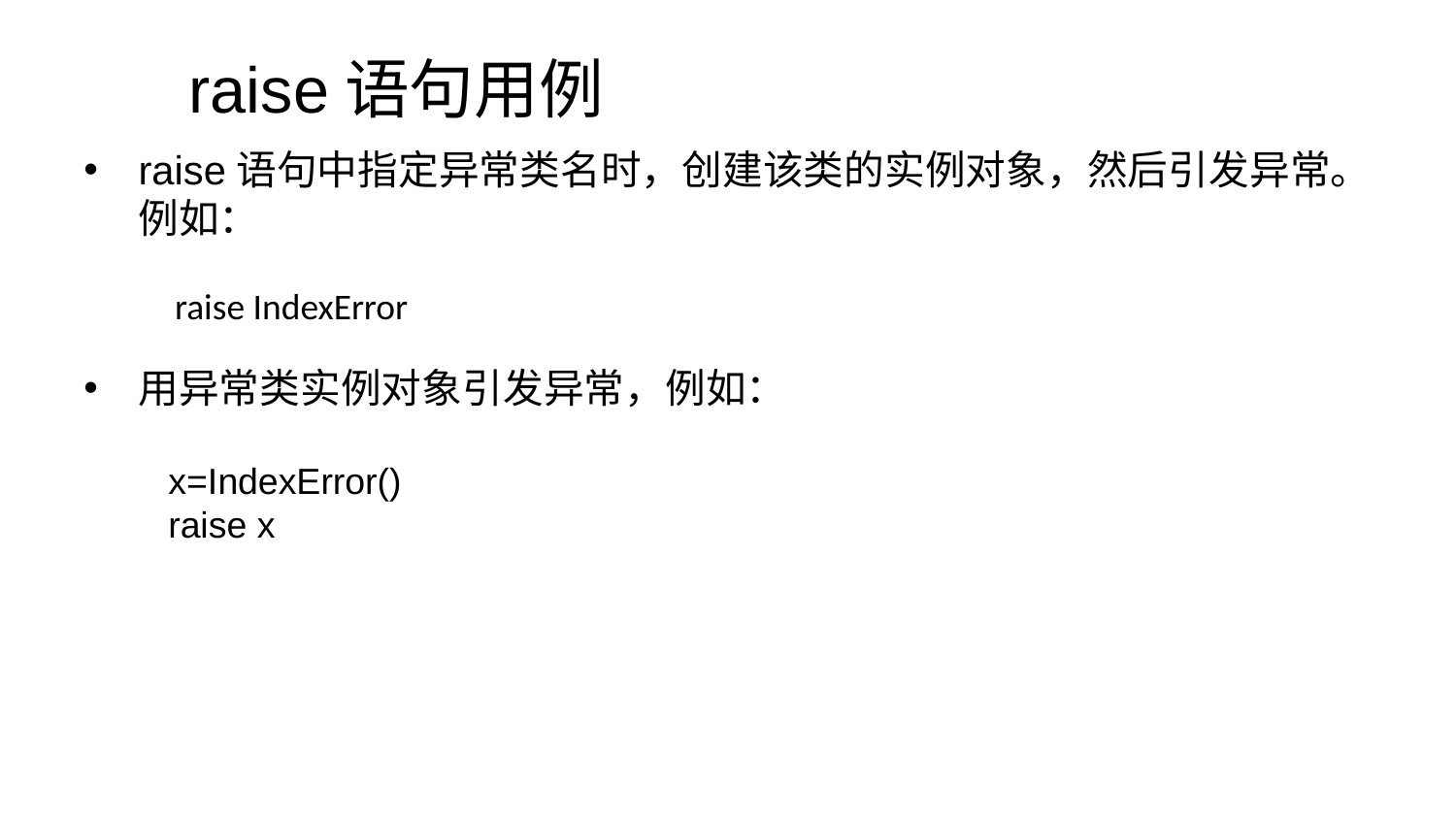

# raise语句用例
raise语句中指定异常类名时，创建该类的实例对象，然后引发异常。例如：

用异常类实例对象引发异常，例如：

raise IndexError
 x=IndexError()
 raise x